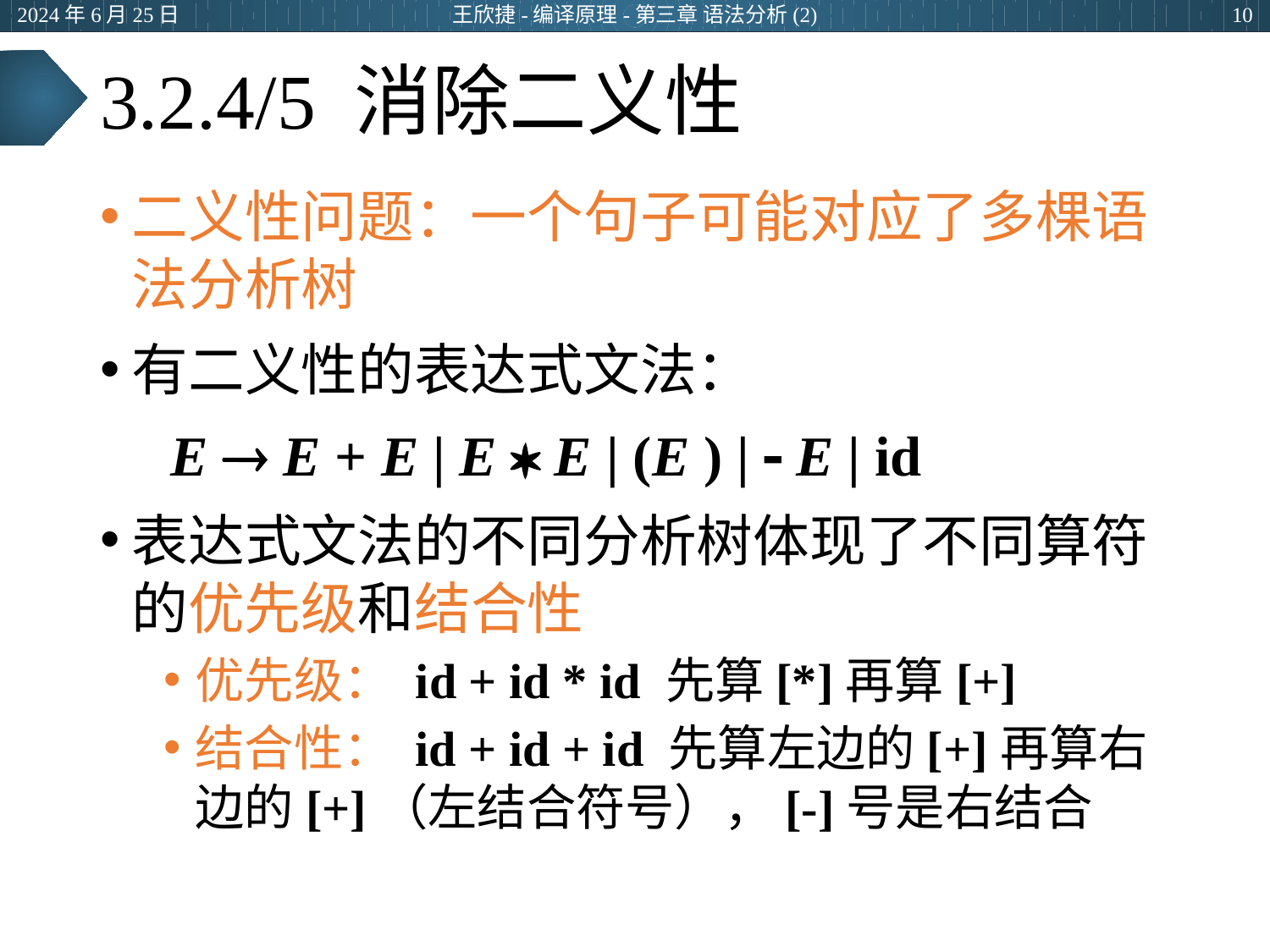

2024年6月25日
王欣捷-编译原理-第三章 语法分析(2)
10
# 3.2.4/5 消除二义性
二义性问题：一个句子可能对应了多棵语法分析树
有二义性的表达式文法：
     E → E + E | E ∗ E | (E ) | − E | id
表达式文法的不同分析树体现了不同算符的优先级和结合性
优先级： id + id * id 先算[*]再算[+]
结合性： id + id + id 先算左边的[+]再算右边的[+]（左结合符号），[-]号是右结合